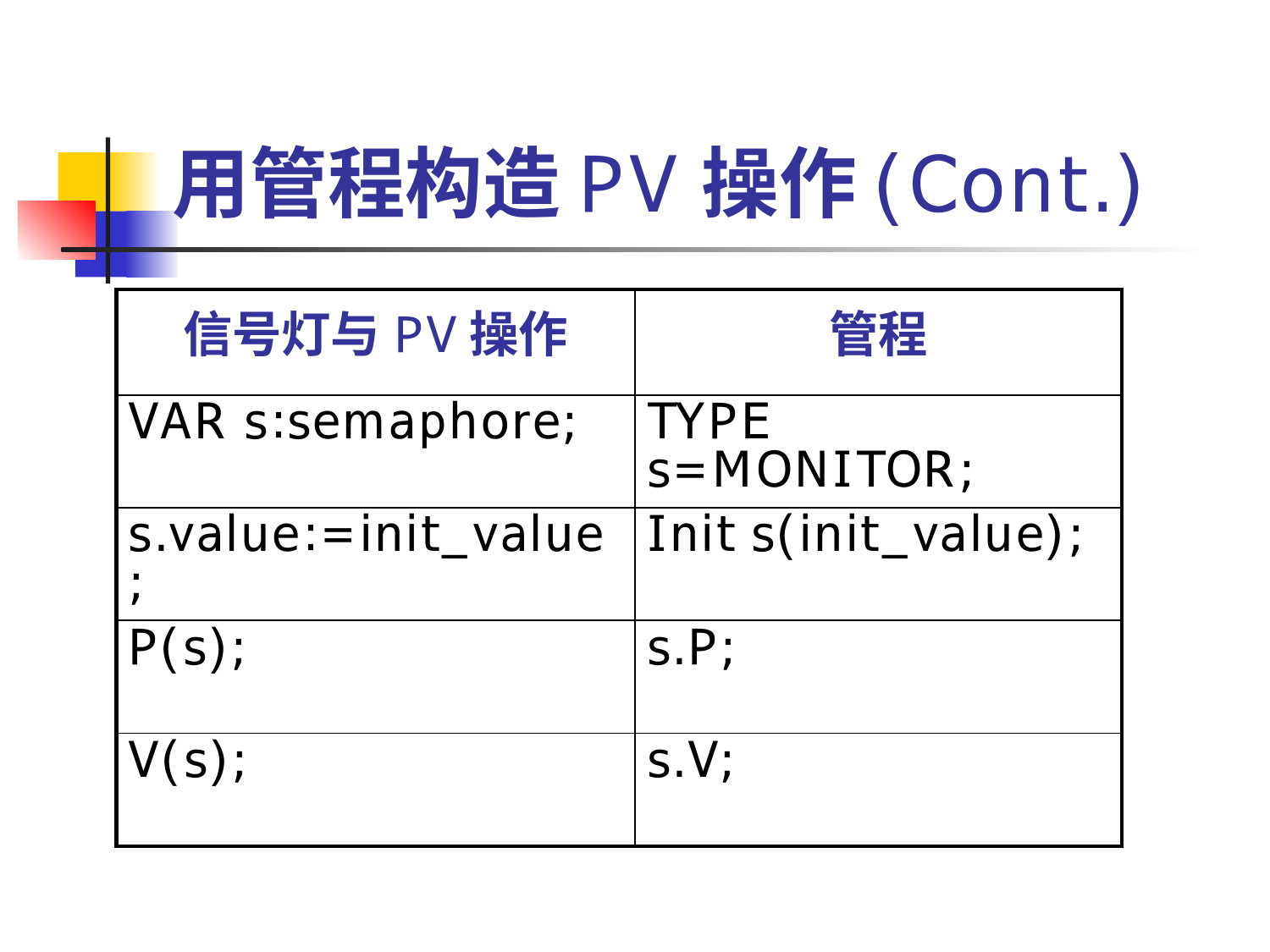

# 用管程构造PV操作(Cont.)
| 信号灯与PV操作 | 管程 |
| --- | --- |
| VAR s:semaphore; | TYPE s=MONITOR; |
| s.value:=init\_value; | Init s(init\_value); |
| P(s); | s.P; |
| V(s); | s.V; |